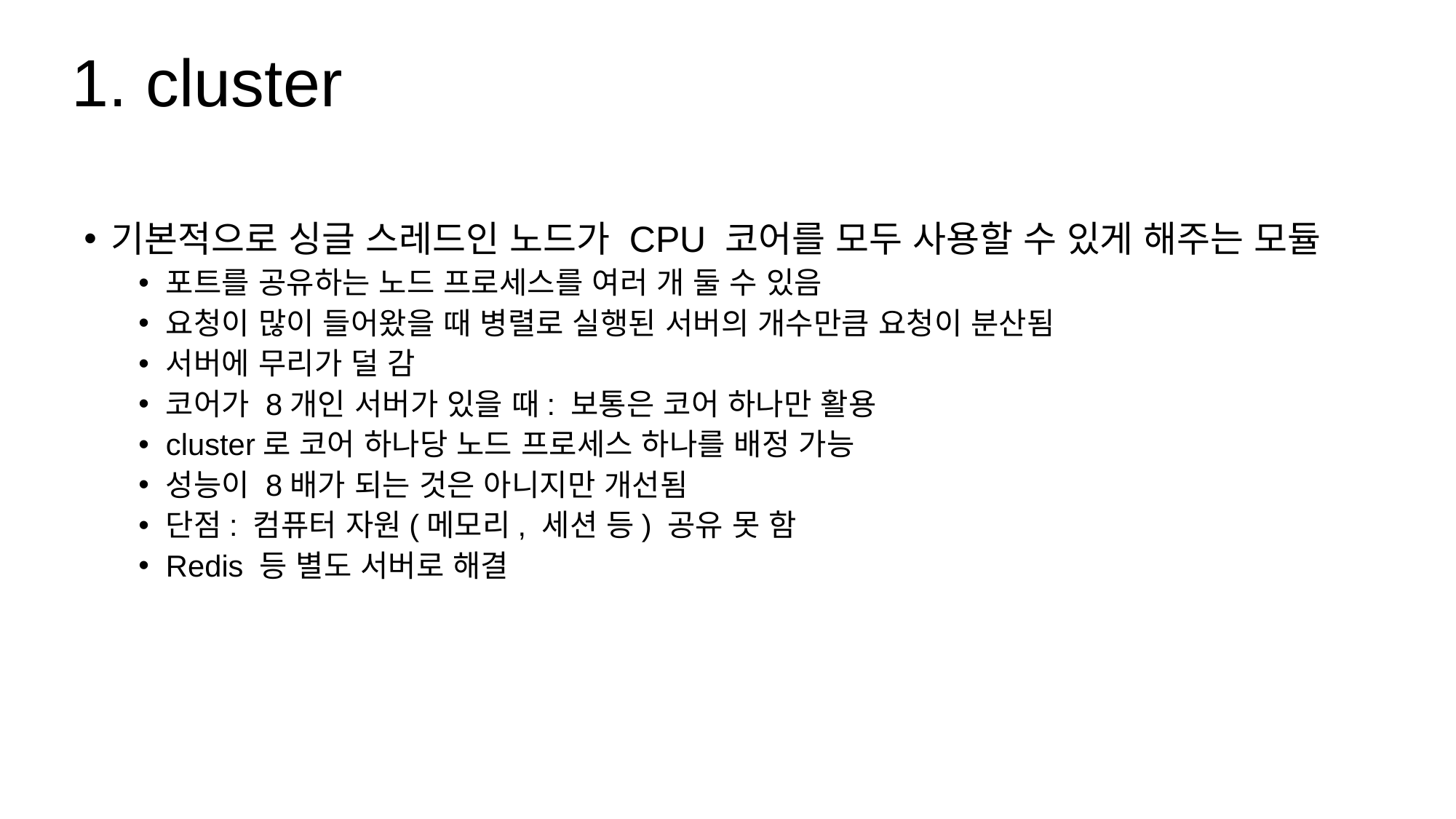

1. cluster
기본적으로 싱글 스레드인 노드가 CPU 코어를 모두 사용할 수 있게 해주는 모듈
포트를 공유하는 노드 프로세스를 여러 개 둘 수 있음
요청이 많이 들어왔을 때 병렬로 실행된 서버의 개수만큼 요청이 분산됨
서버에 무리가 덜 감
코어가 8개인 서버가 있을 때: 보통은 코어 하나만 활용
cluster로 코어 하나당 노드 프로세스 하나를 배정 가능
성능이 8배가 되는 것은 아니지만 개선됨
단점: 컴퓨터 자원(메모리, 세션 등) 공유 못 함
Redis 등 별도 서버로 해결